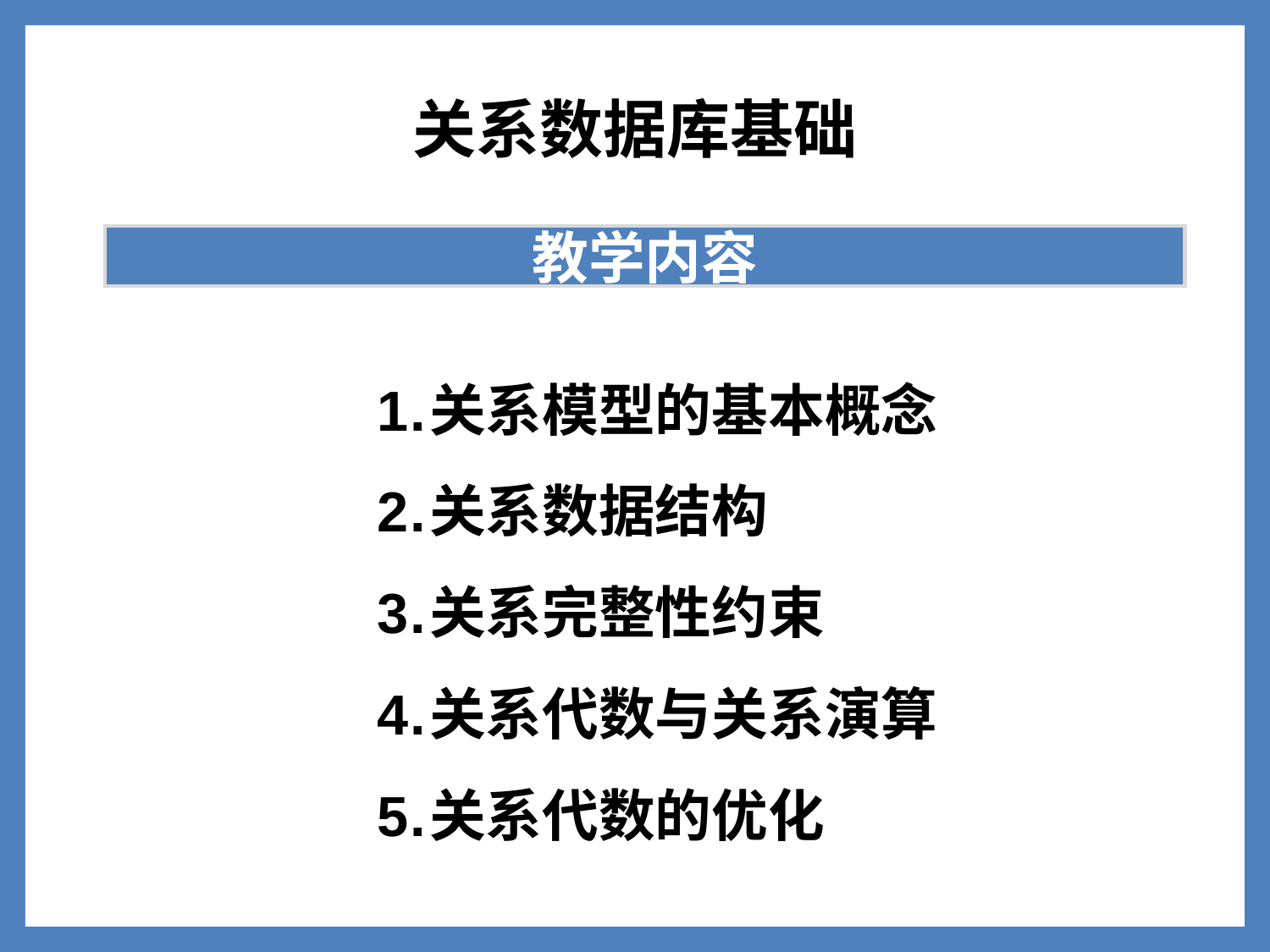

关系数据库基础
教学内容

关系模型的基本概念
关系数据结构
关系完整性约束
关系代数与关系演算
关系代数的优化